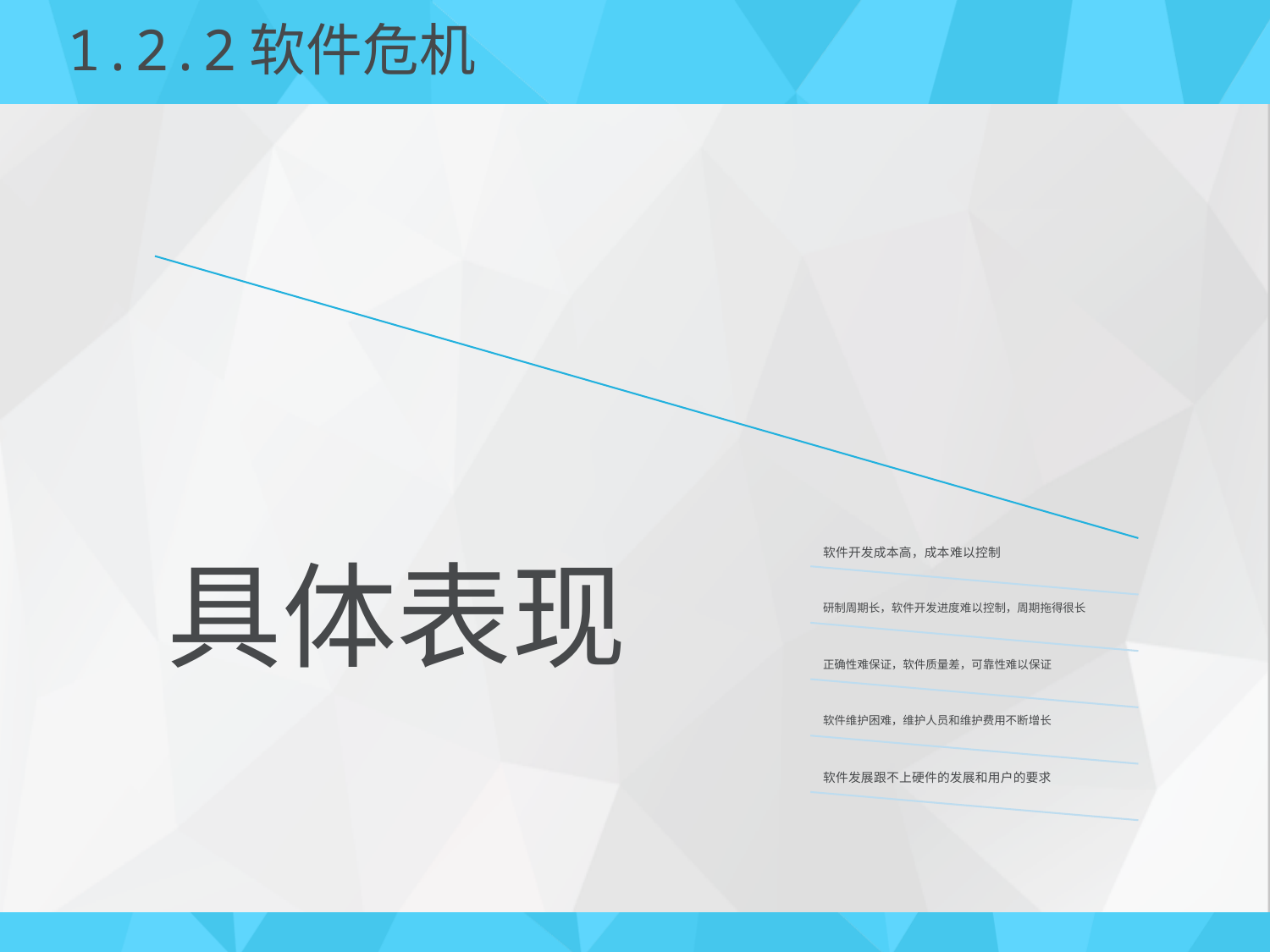

# 1.2.2软件危机
具体表现
软件开发成本高，成本难以控制
研制周期长，软件开发进度难以控制，周期拖得很长
正确性难保证，软件质量差，可靠性难以保证
软件发展跟不上硬件的发展和用户的要求
软件维护困难，维护人员和维护费用不断增长